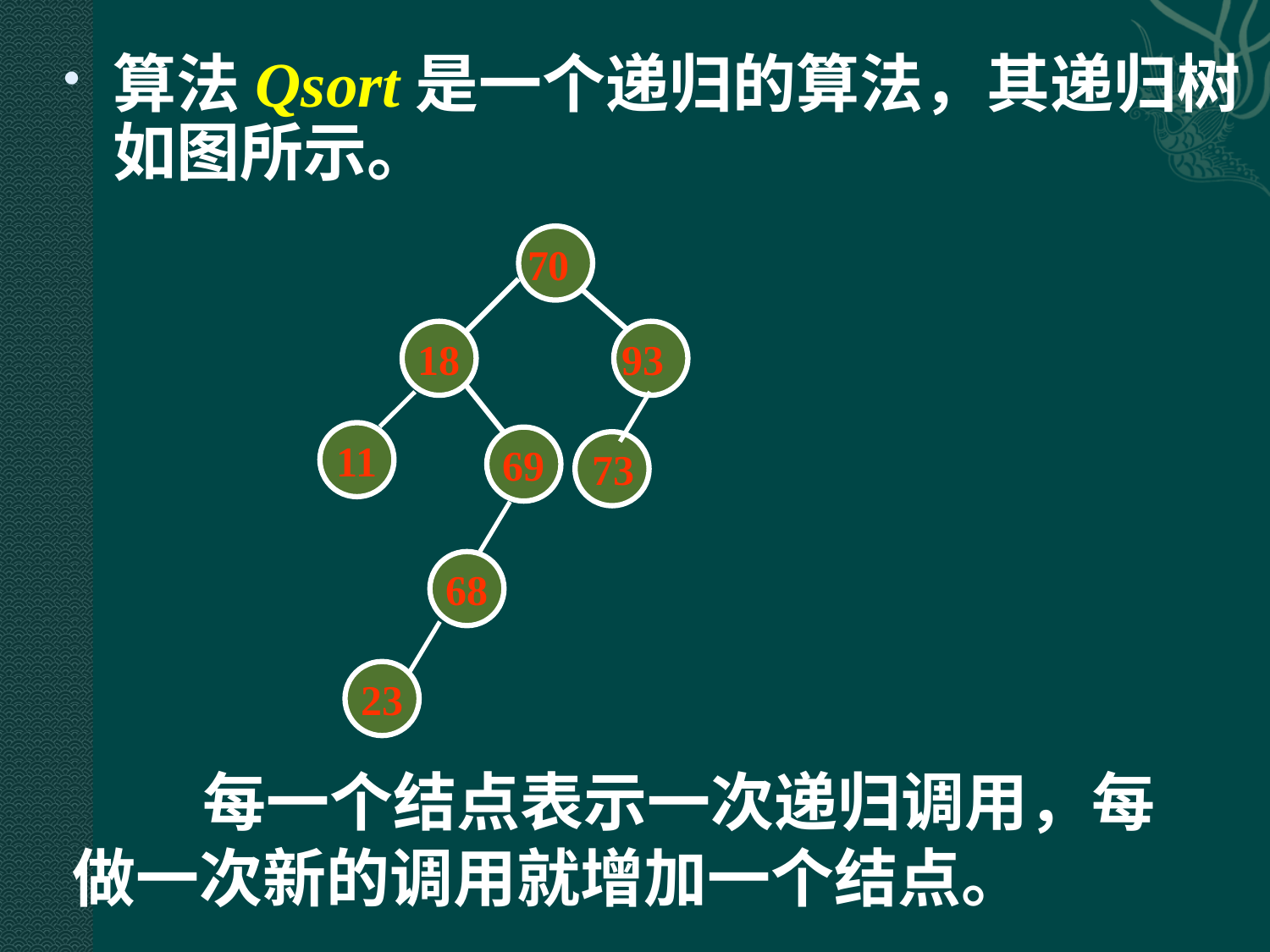

算法Qsort是一个递归的算法，其递归树如图所示。

70

18

93

11
69

73

68

23
        每一个结点表示一次递归调用，每做一次新的调用就增加一个结点。